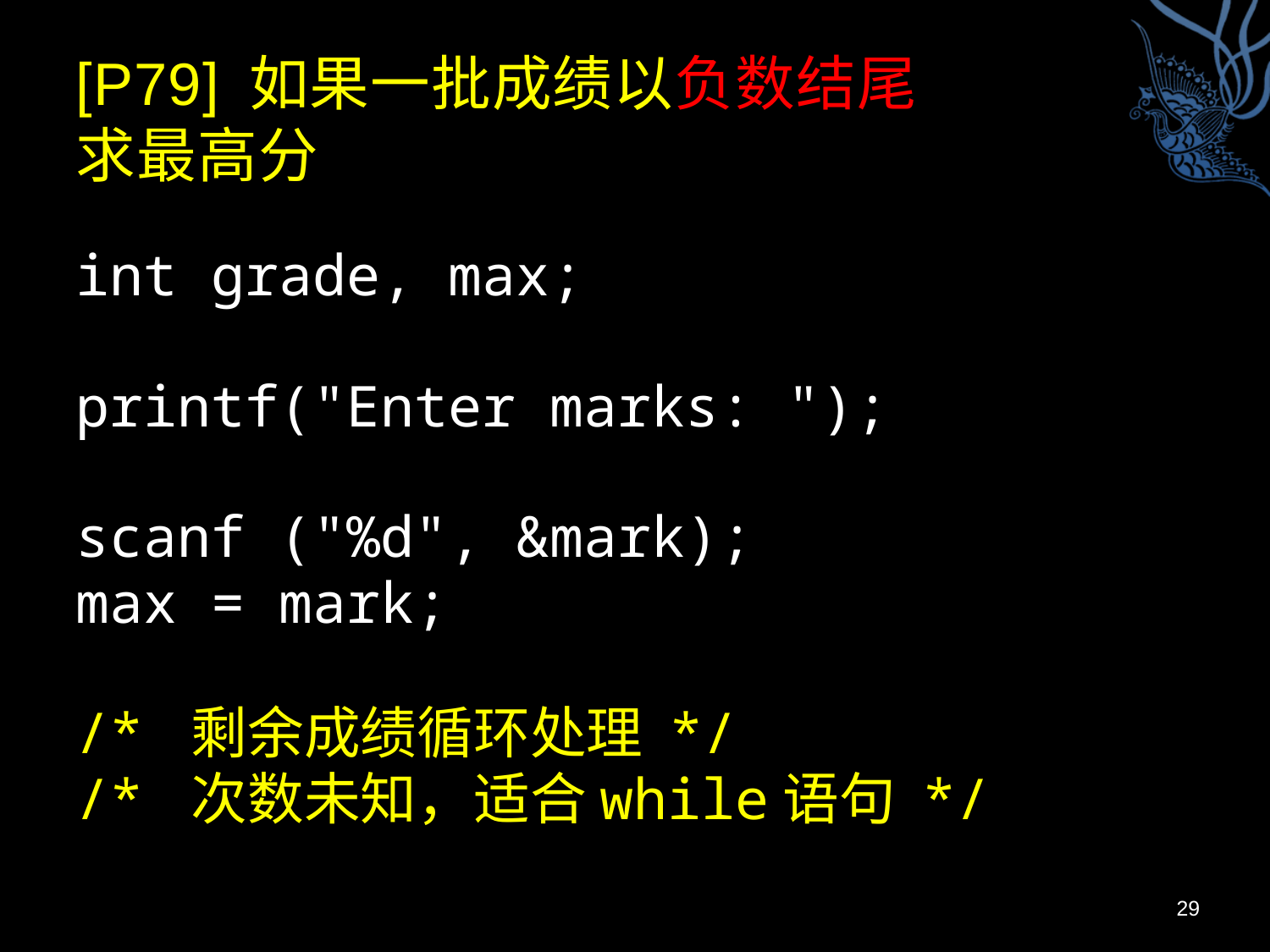

# [P79] 如果一批成绩以负数结尾 求最高分
int grade, max;

printf("Enter marks: ");

scanf ("%d", &mark);
max = mark;

/* 剩余成绩循环处理 */
/* 次数未知，适合while语句 */

29